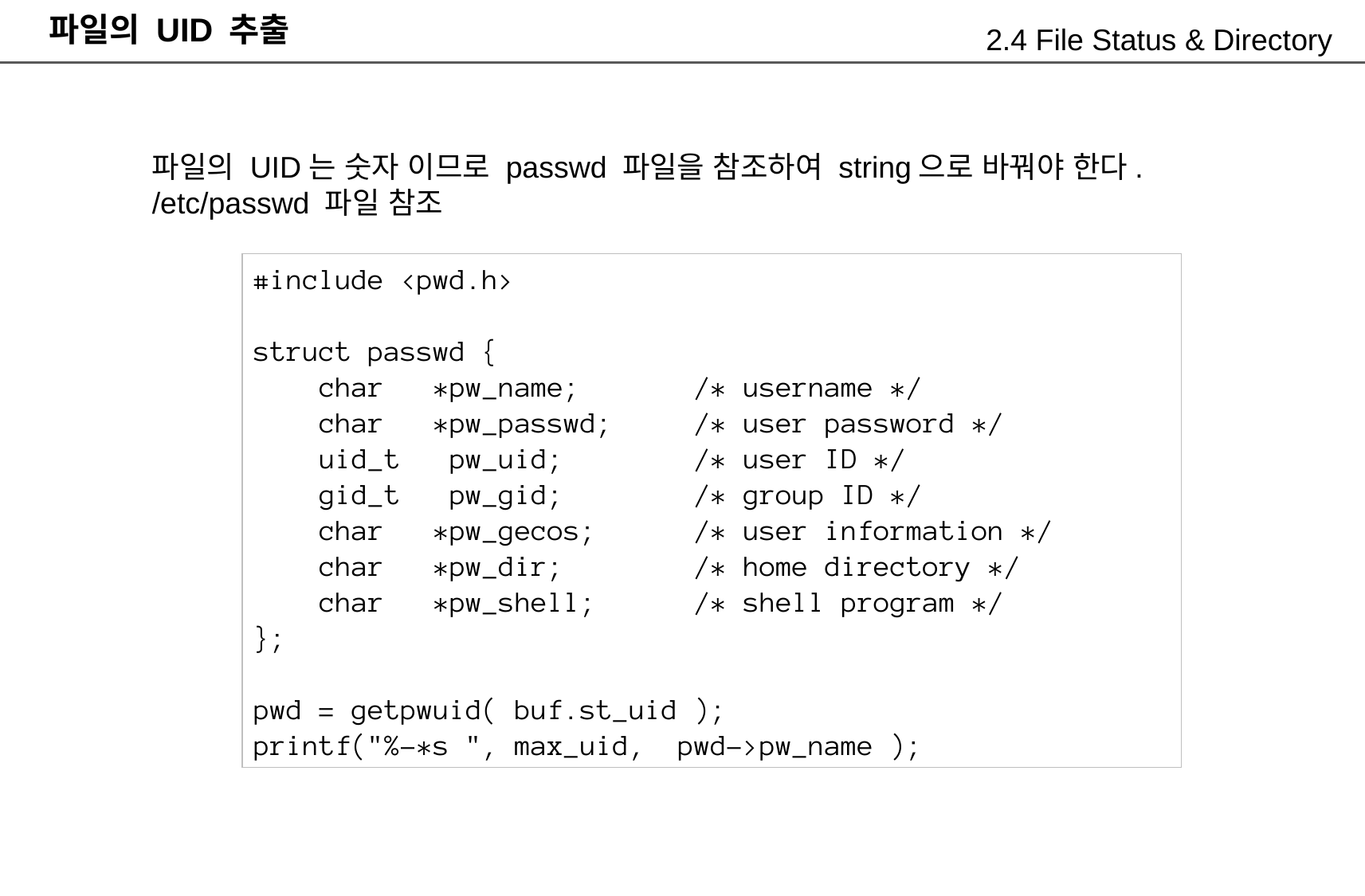

# 파일의 UID 추출
2.4 File Status & Directory
파일의 UID는 숫자 이므로 passwd 파일을 참조하여 string으로 바꿔야 한다.
/etc/passwd 파일 참조
#include <pwd.h>

struct passwd {
    char   *pw_name;       /* username */
    char   *pw_passwd;     /* user password */
    uid_t   pw_uid;        /* user ID */
    gid_t   pw_gid;        /* group ID */
    char   *pw_gecos;      /* user information */
    char   *pw_dir;        /* home directory */
    char   *pw_shell;      /* shell program */
};

pwd = getpwuid( buf.st_uid );
printf("%-*s ", max_uid,  pwd->pw_name );